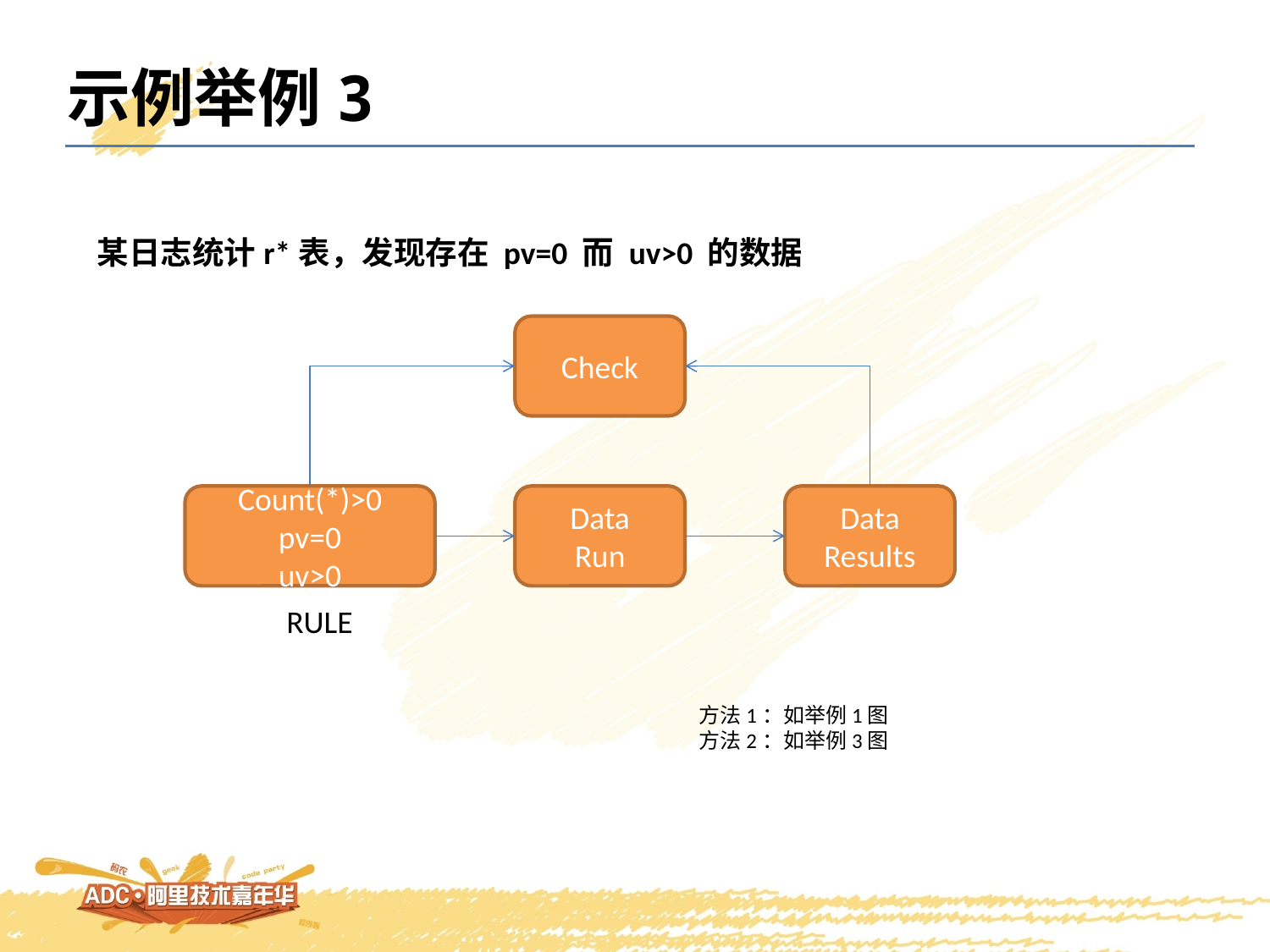

示例举例3
某日志统计r*表，发现存在 pv=0 而 uv>0 的数据
Check
Count(*)>0
pv=0
uv>0
Data
Run
Data Results
RULE
方法1：如举例1图
方法2：如举例3图